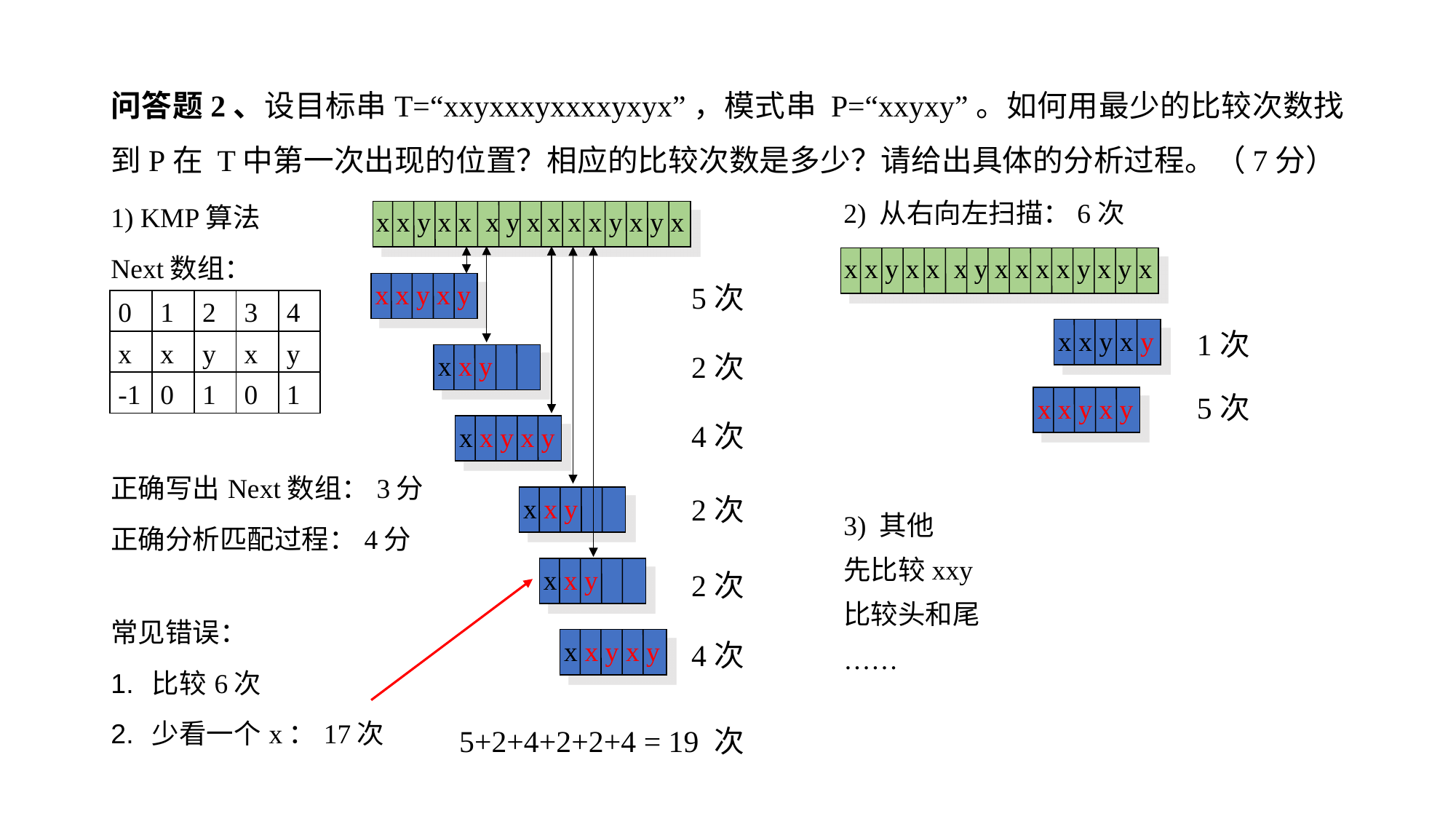

# 问答题2、设目标串T=“xxyxxxyxxxxyxyx”，模式串 P=“xxyxy”。如何用最少的比较次数找到P在 T中第一次出现的位置？相应的比较次数是多少？请给出具体的分析过程。（7分）
2) 从右向左扫描：6次

3) 其他
先比较xxy
比较头和尾
……
1) KMP算法
Next数组：

正确写出Next数组：3分
正确分析匹配过程：4分

常见错误：
比较6次
少看一个x：17次
x x y x x  x y x x x x y x y x

x x y x x  x y x x x x y x y x

x x y x y

5次
| 0 | 1 | 2 | 3 | 4 |
| --- | --- | --- | --- | --- |
| x | x | y | x | y |
| -1 | 0 | 1 | 0 | 1 |
x x y x y

1次
2次
x x y

5次
x x y x y

4次
x x y x y

2次
x x y

x x y

2次
x x y x y

4次
5+2+4+2+2+4 = 19 次